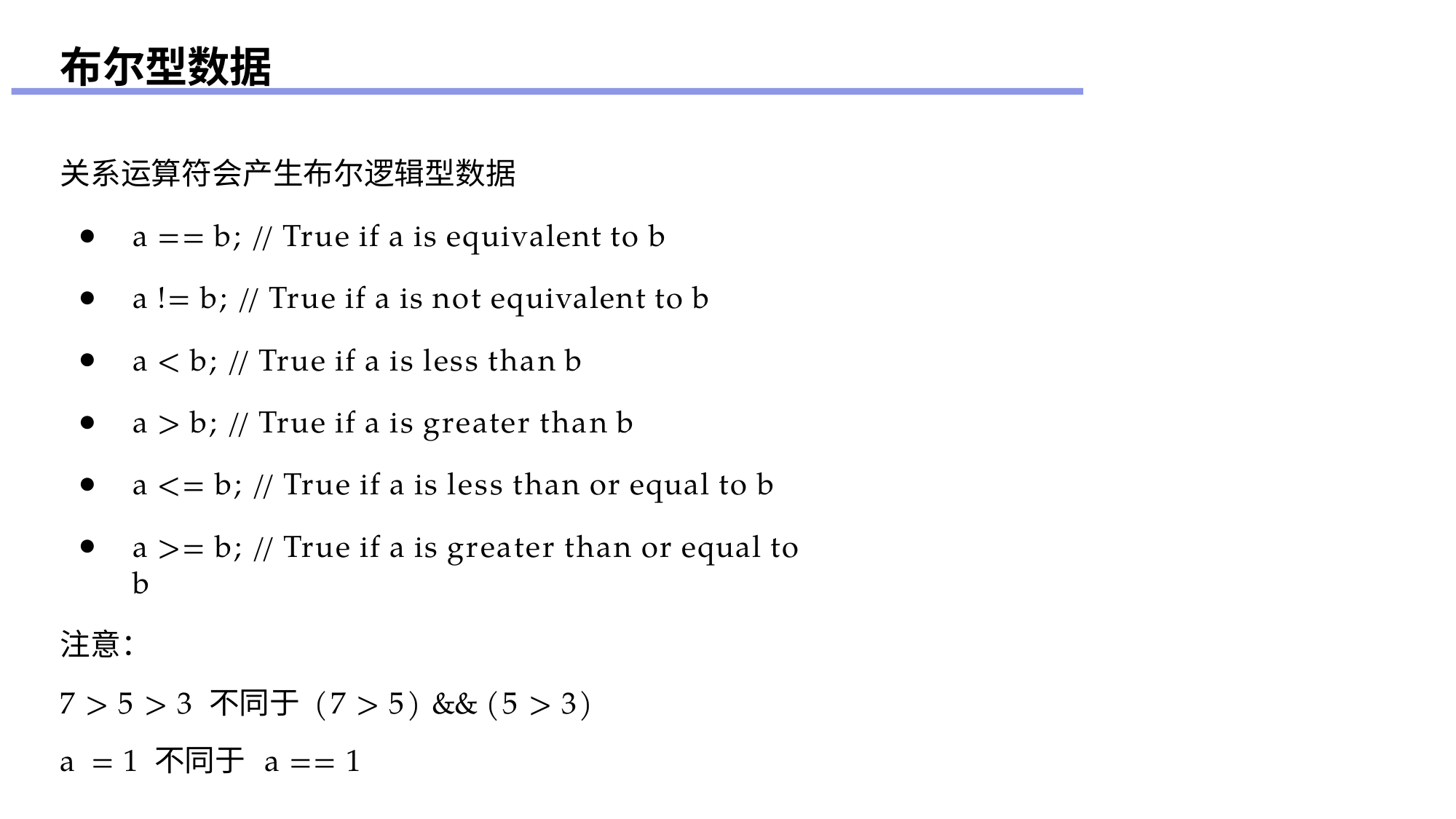

# 布尔型数据
关系运算符会产生布尔逻辑型数据
a == b; // True if a is equivalent to b
a != b; // True if a is not equivalent to b
a < b; // True if a is less than b
a > b; // True if a is greater than b
a <= b; // True if a is less than or equal to b
a >= b; // True if a is greater than or equal to b
注意：
7 > 5 > 3 不同于 (7 > 5) && (5 > 3)
a = 1 不同于 a == 1